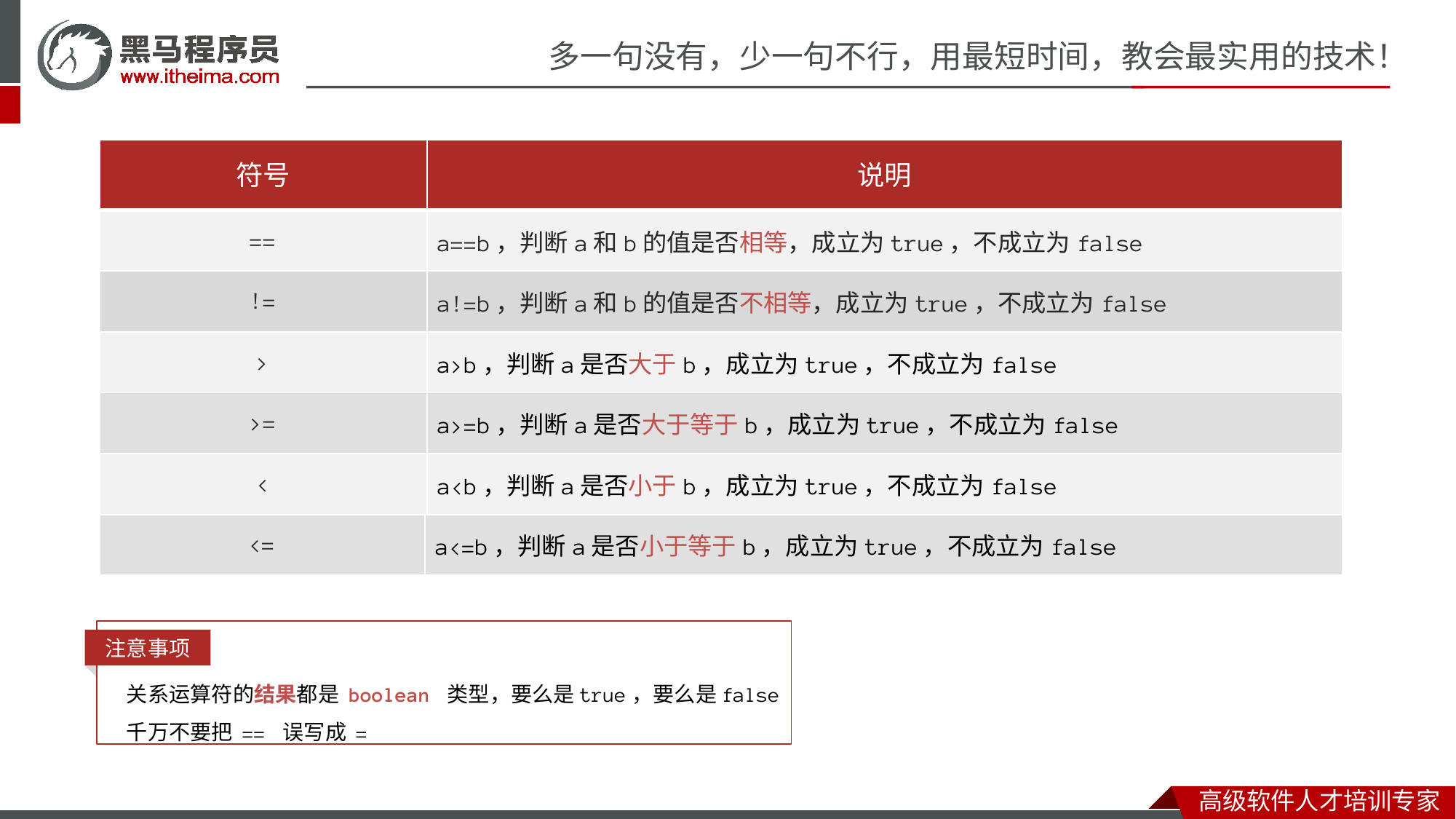

#
| 符号 | 说明 |
| --- | --- |
| == | a==b，判断a和b的值是否相等，成立为true，不成立为false |
| != | a!=b，判断a和b的值是否不相等，成立为true，不成立为false |
| > | a>b，判断a是否大于b，成立为true，不成立为false |
| >= | a>=b，判断a是否大于等于b，成立为true，不成立为false |
| < | a<b，判断a是否小于b，成立为true，不成立为false |
| <= | a<=b，判断a是否小于等于b，成立为true，不成立为false |
| --- | --- |

注意事项
关系运算符的结果都是 boolean 类型，要么是true，要么是false
千万不要把 == 误写成 =